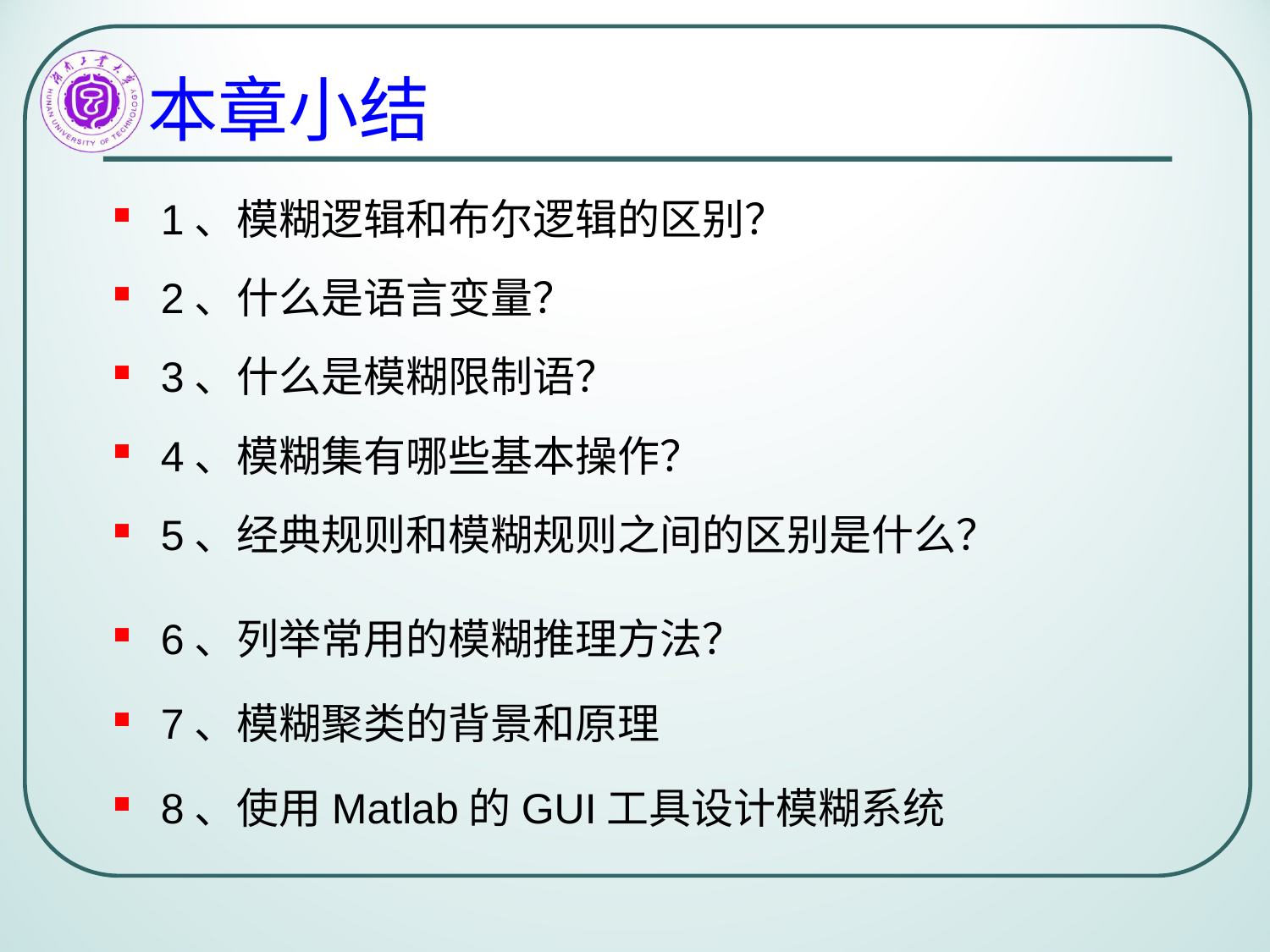

# 本章小结
1、模糊逻辑和布尔逻辑的区别？

2、什么是语言变量？

3、什么是模糊限制语？

4、模糊集有哪些基本操作？

5、经典规则和模糊规则之间的区别是什么？

6、列举常用的模糊推理方法？
7、模糊聚类的背景和原理
8、使用Matlab的GUI工具设计模糊系统